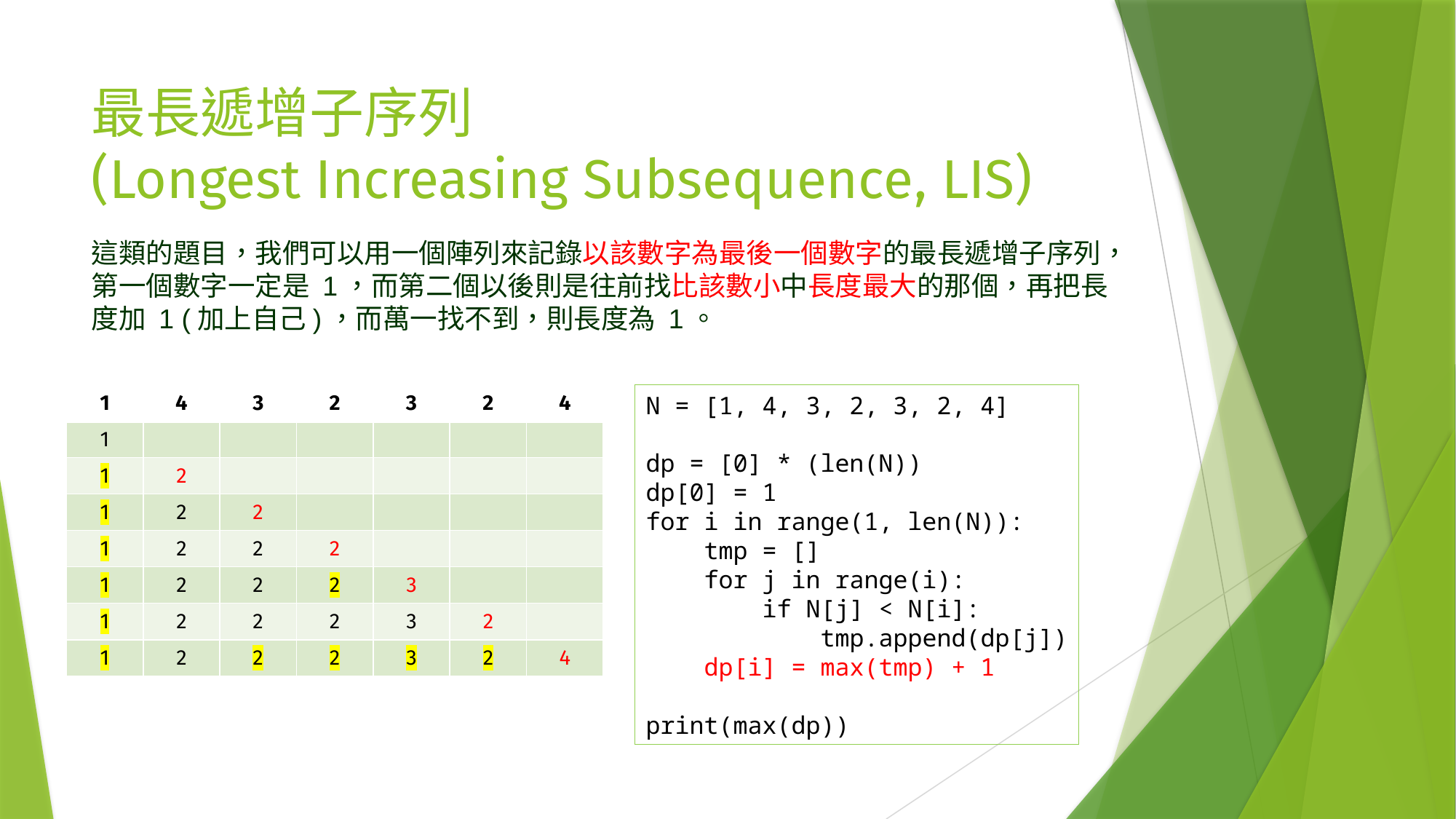

最長遞增子序列
(Longest Increasing Subsequence, LIS)
這類的題目，我們可以用一個陣列來記錄以該數字為最後一個數字的最長遞增子序列，第一個數字一定是 1，而第二個以後則是往前找比該數小中長度最大的那個，再把長度加 1 (加上自己)，而萬一找不到，則長度為 1。
| 1 | 4 | 3 | 2 | 3 | 2 | 4 |
| --- | --- | --- | --- | --- | --- | --- |
| 1 |  |  |  |  |  |  |
| 1 | 2 |  |  |  |  |  |
| 1 | 2 | 2 |  |  |  |  |
| 1 | 2 | 2 | 2 |  |  |  |
| 1 | 2 | 2 | 2 | 3 |  |  |
| 1 | 2 | 2 | 2 | 3 | 2 |  |
| 1 | 2 | 2 | 2 | 3 | 2 | 4 |
N = [1, 4, 3, 2, 3, 2, 4]

dp = [0] * (len(N))
dp[0] = 1
for i in range(1, len(N)):
    tmp = []
    for j in range(i):
        if N[j] < N[i]:
            tmp.append(dp[j])
    dp[i] = max(tmp) + 1

print(max(dp))